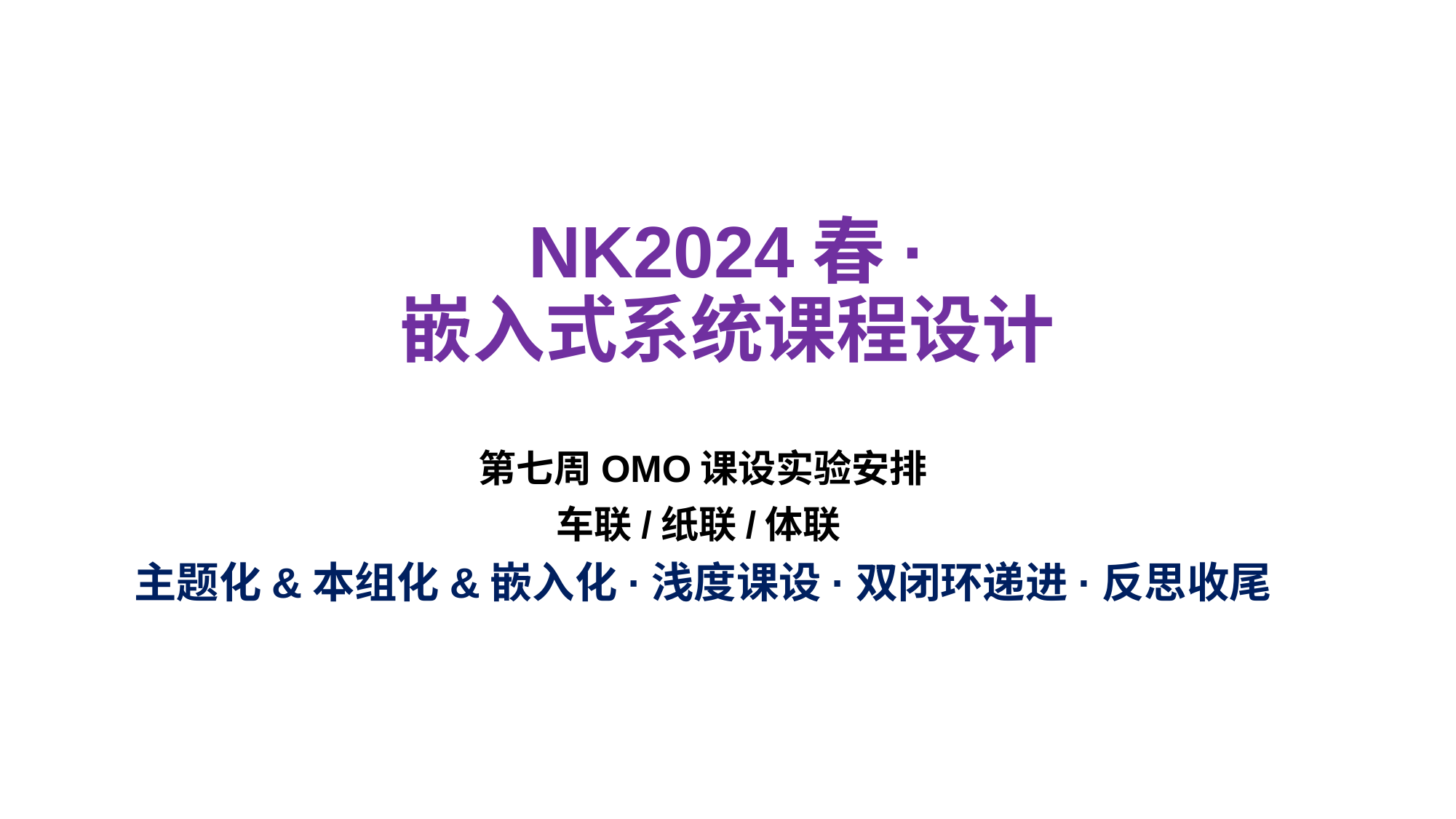

# NK2024春· 嵌入式系统课程设计
第七周OMO课设实验安排
车联/纸联/体联
主题化&本组化&嵌入化·浅度课设·双闭环递进·反思收尾